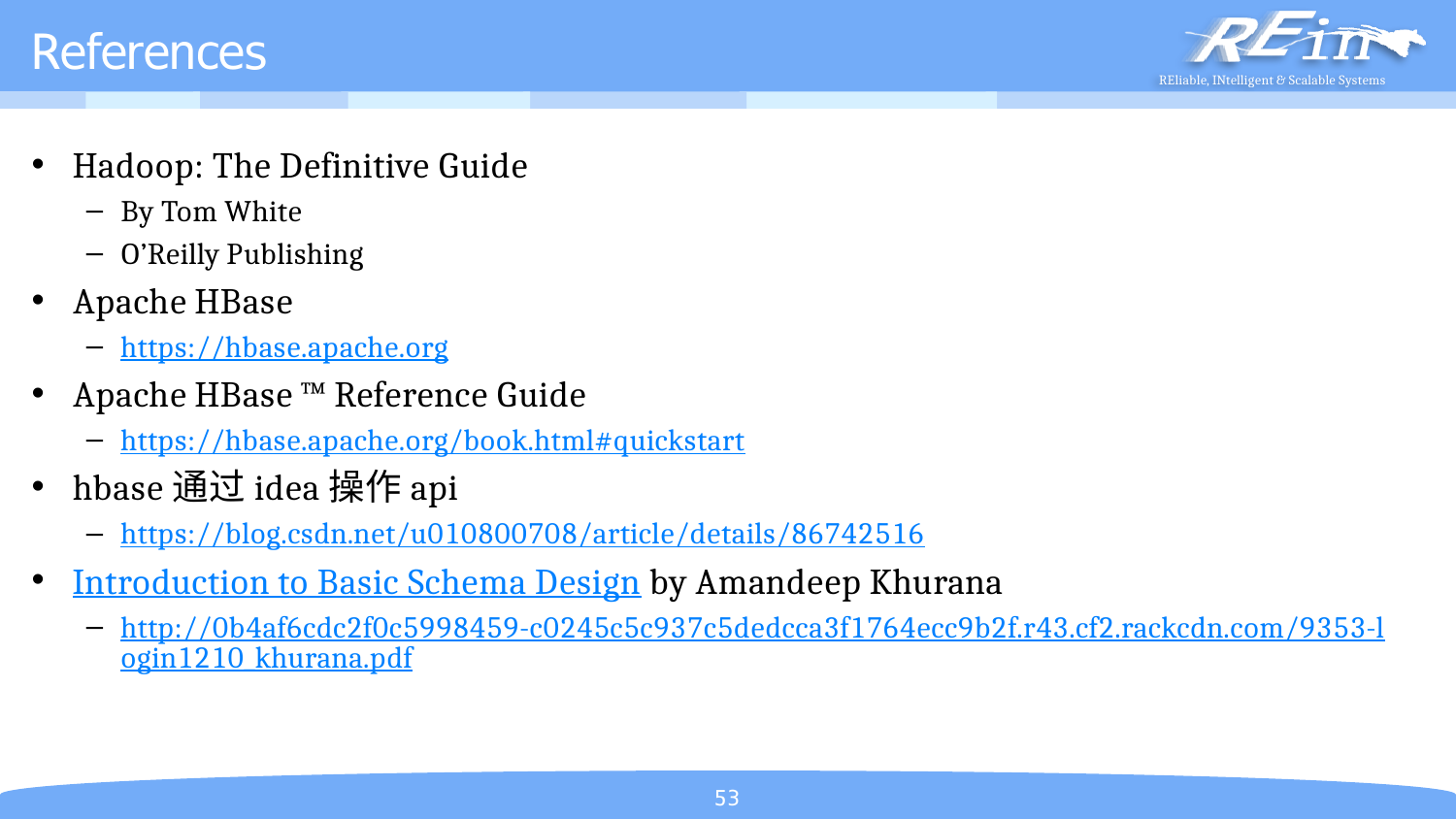

# References
Hadoop: The Definitive Guide
By Tom White
O’Reilly Publishing
Apache HBase
https://hbase.apache.org
Apache HBase ™ Reference Guide
https://hbase.apache.org/book.html#quickstart
hbase通过idea操作api
https://blog.csdn.net/u010800708/article/details/86742516
Introduction to Basic Schema Design by Amandeep Khurana
http://0b4af6cdc2f0c5998459-c0245c5c937c5dedcca3f1764ecc9b2f.r43.cf2.rackcdn.com/9353-login1210_khurana.pdf

53